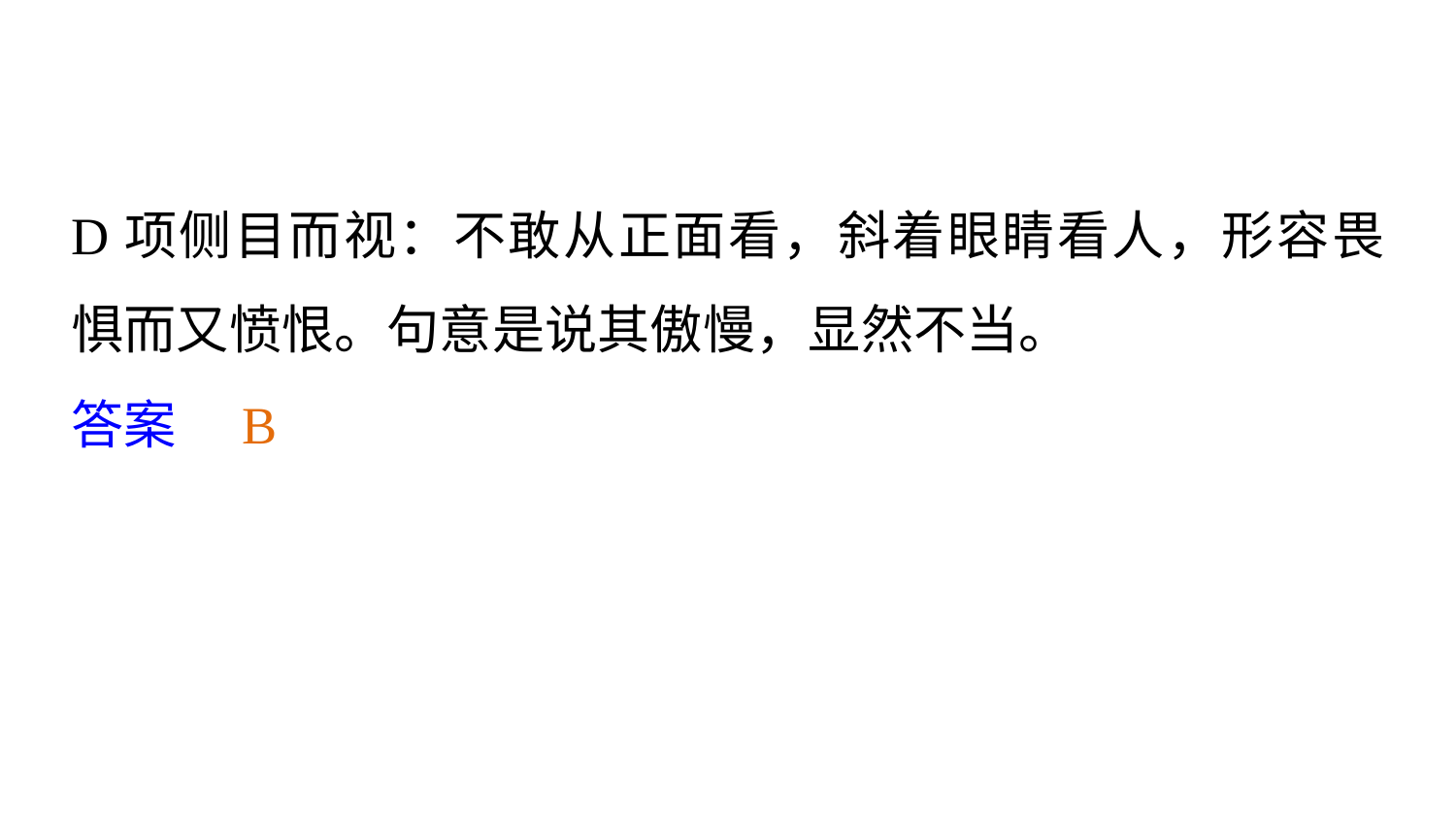

D项侧目而视：不敢从正面看，斜着眼睛看人，形容畏惧而又愤恨。句意是说其傲慢，显然不当。
答案　B